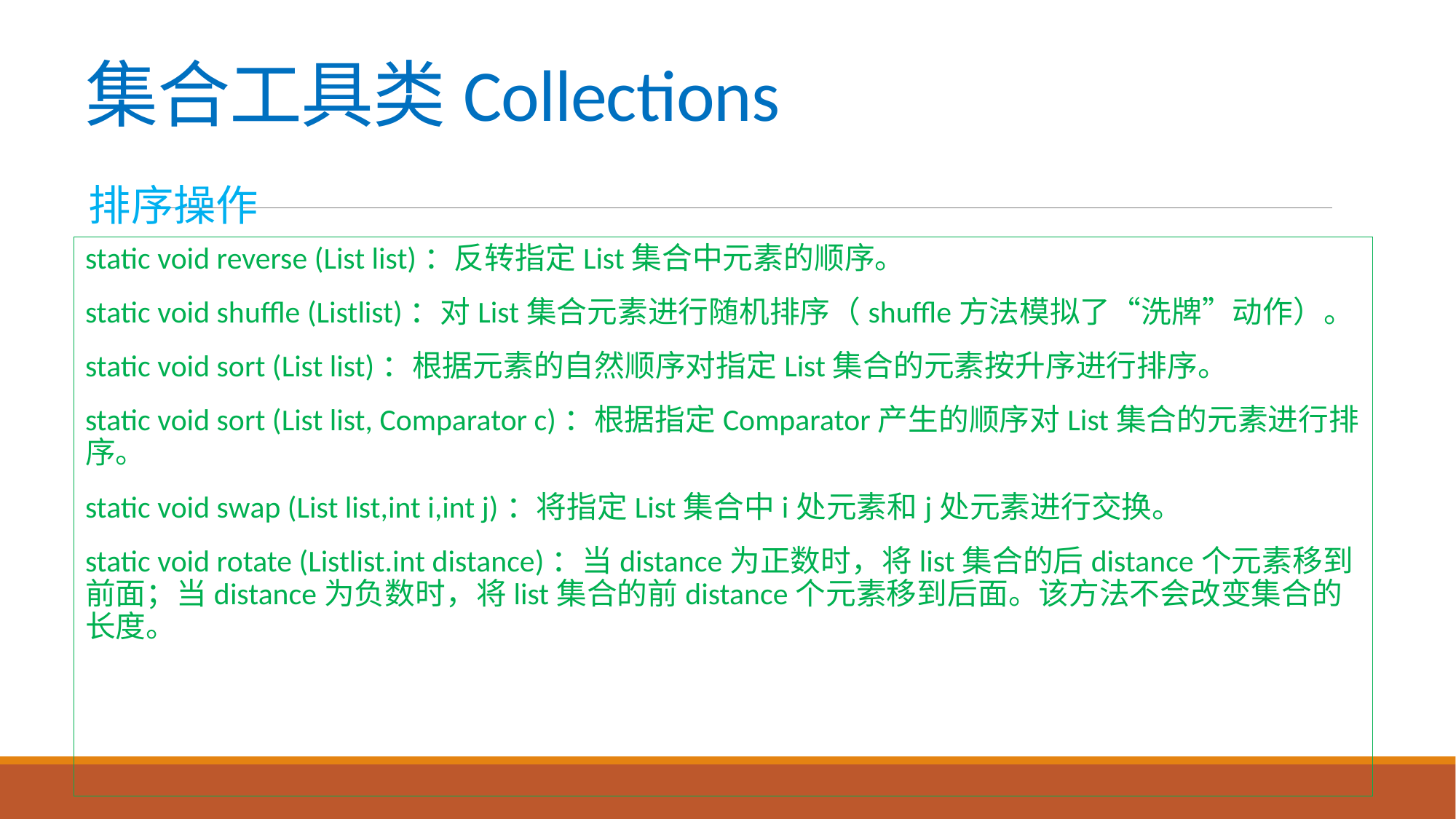

# 集合工具类Collections
排序操作
static void reverse (List list)：反转指定List集合中元素的顺序。
static void shuffle (Listlist)：对List集合元素进行随机排序（shuffle方法模拟了“洗牌”动作）。
static void sort (List list)：根据元素的自然顺序对指定List集合的元素按升序进行排序。
static void sort (List list, Comparator c)：根据指定Comparator产生的顺序对List集合的元素进行排序。
static void swap (List list,int i,int j)：将指定List集合中i处元素和j处元素进行交换。
static void rotate (Listlist.int distance)：当distance为正数时，将list集合的后distance个元素移到前面；当distance为负数时，将list集合的前distance个元素移到后面。该方法不会改变集合的长度。